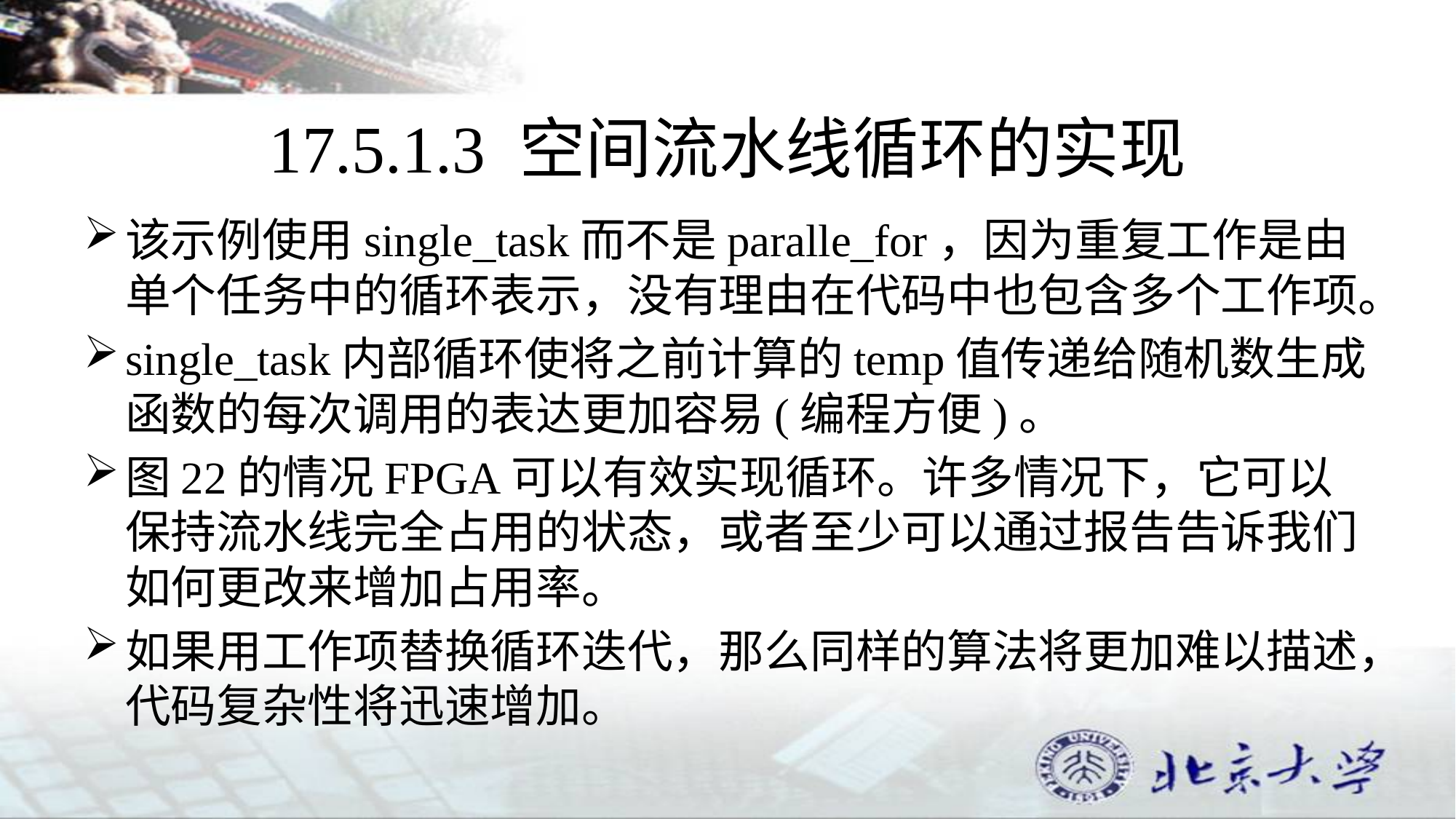

# 17.5.1.3 空间流水线循环的实现
该示例使用single_task而不是paralle_for，因为重复工作是由单个任务中的循环表示，没有理由在代码中也包含多个工作项。
single_task内部循环使将之前计算的temp值传递给随机数生成函数的每次调用的表达更加容易(编程方便)。
图22的情况FPGA可以有效实现循环。许多情况下，它可以保持流水线完全占用的状态，或者至少可以通过报告告诉我们如何更改来增加占用率。
如果用工作项替换循环迭代，那么同样的算法将更加难以描述，代码复杂性将迅速增加。